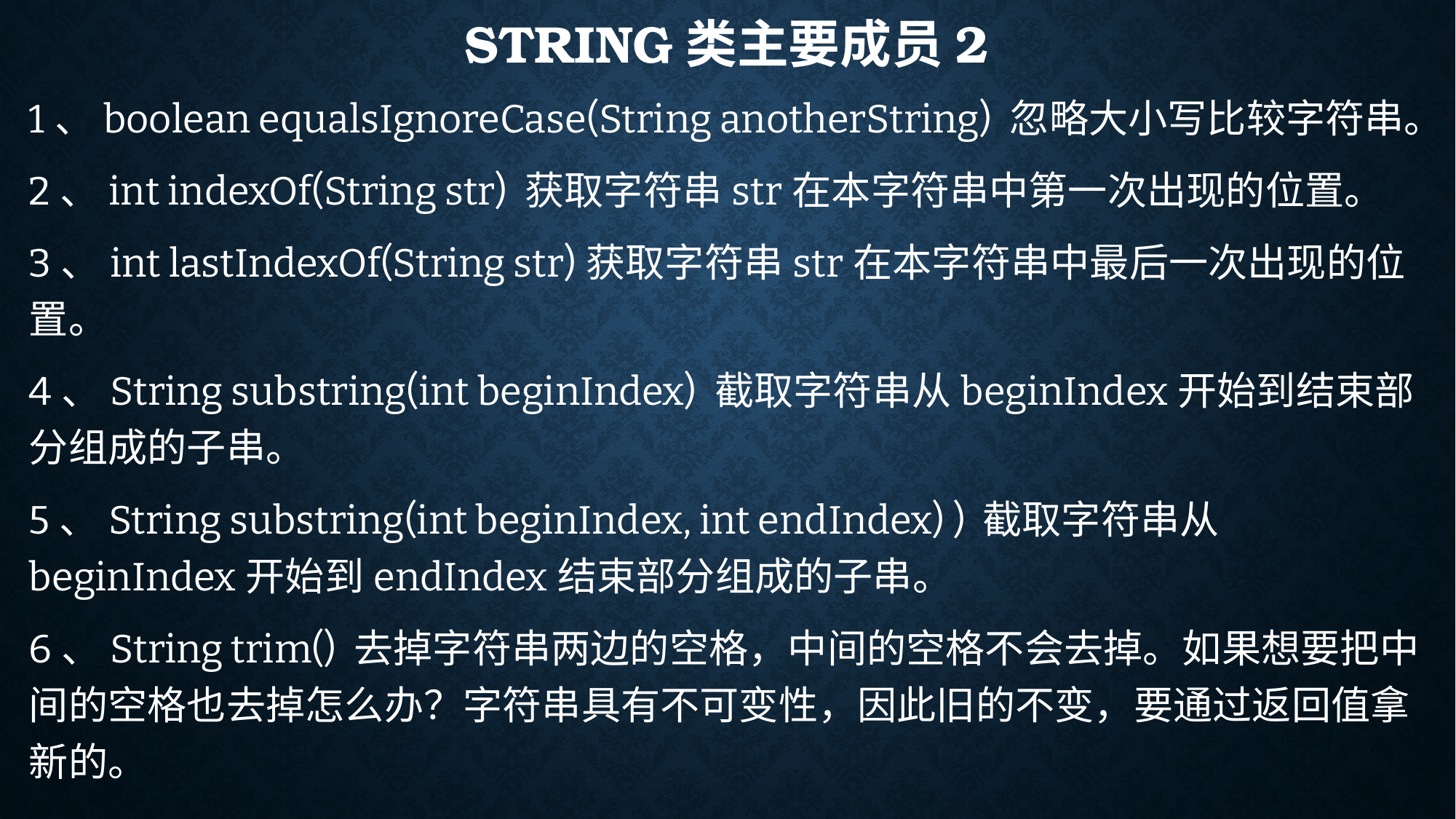

# String类主要成员2
1、boolean equalsIgnoreCase(String anotherString) 忽略大小写比较字符串。
2、int indexOf(String str) 获取字符串str在本字符串中第一次出现的位置。
3、int lastIndexOf(String str)获取字符串str在本字符串中最后一次出现的位置。
4、String substring(int beginIndex) 截取字符串从beginIndex开始到结束部分组成的子串。
5、String substring(int beginIndex, int endIndex) ) 截取字符串从beginIndex开始到endIndex结束部分组成的子串。
6、String trim() 去掉字符串两边的空格，中间的空格不会去掉。如果想要把中间的空格也去掉怎么办？字符串具有不可变性，因此旧的不变，要通过返回值拿新的。